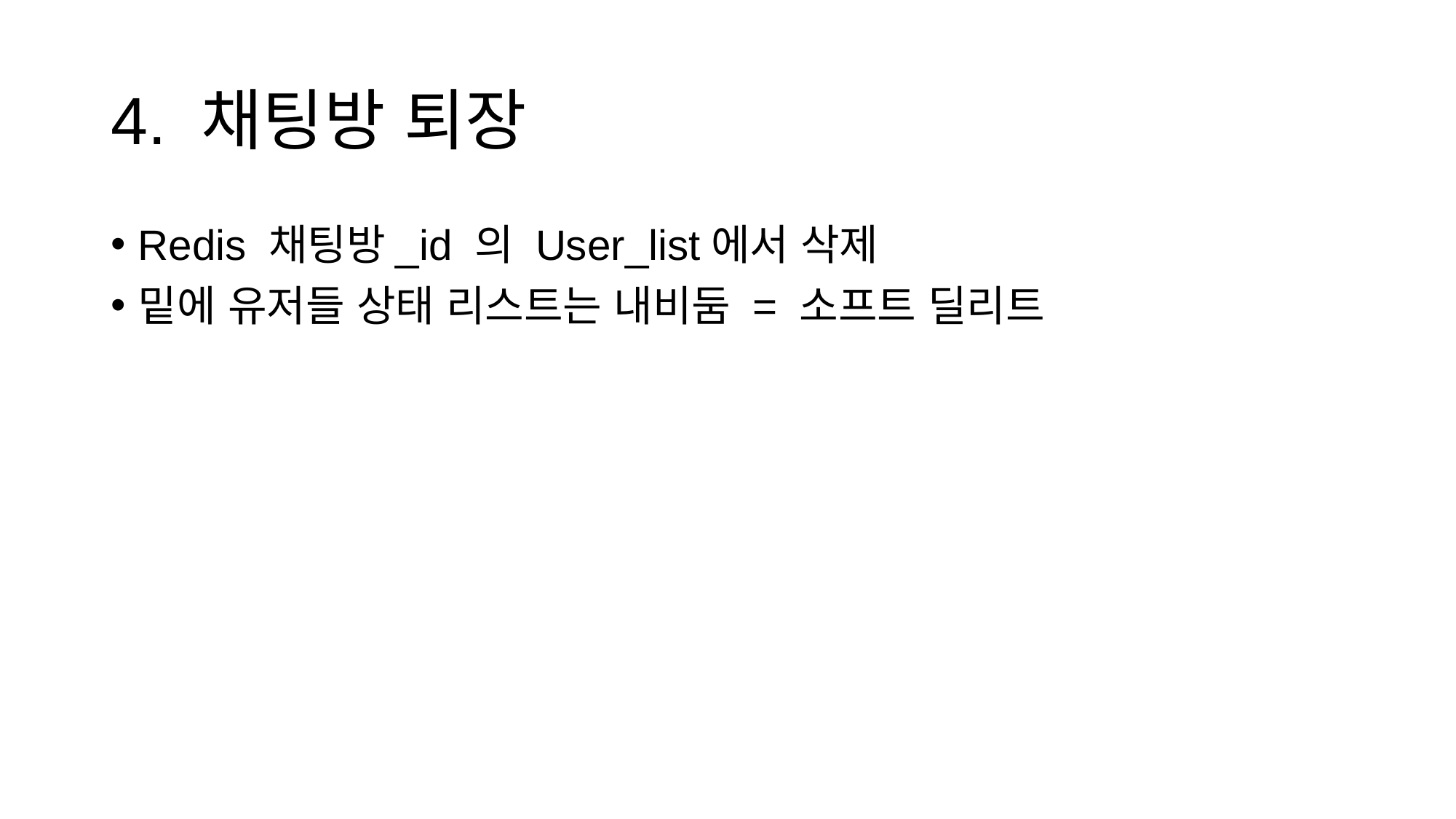

# 4. 채팅방 퇴장
Redis 채팅방_id 의 User_list에서 삭제
밑에 유저들 상태 리스트는 내비둠 = 소프트 딜리트